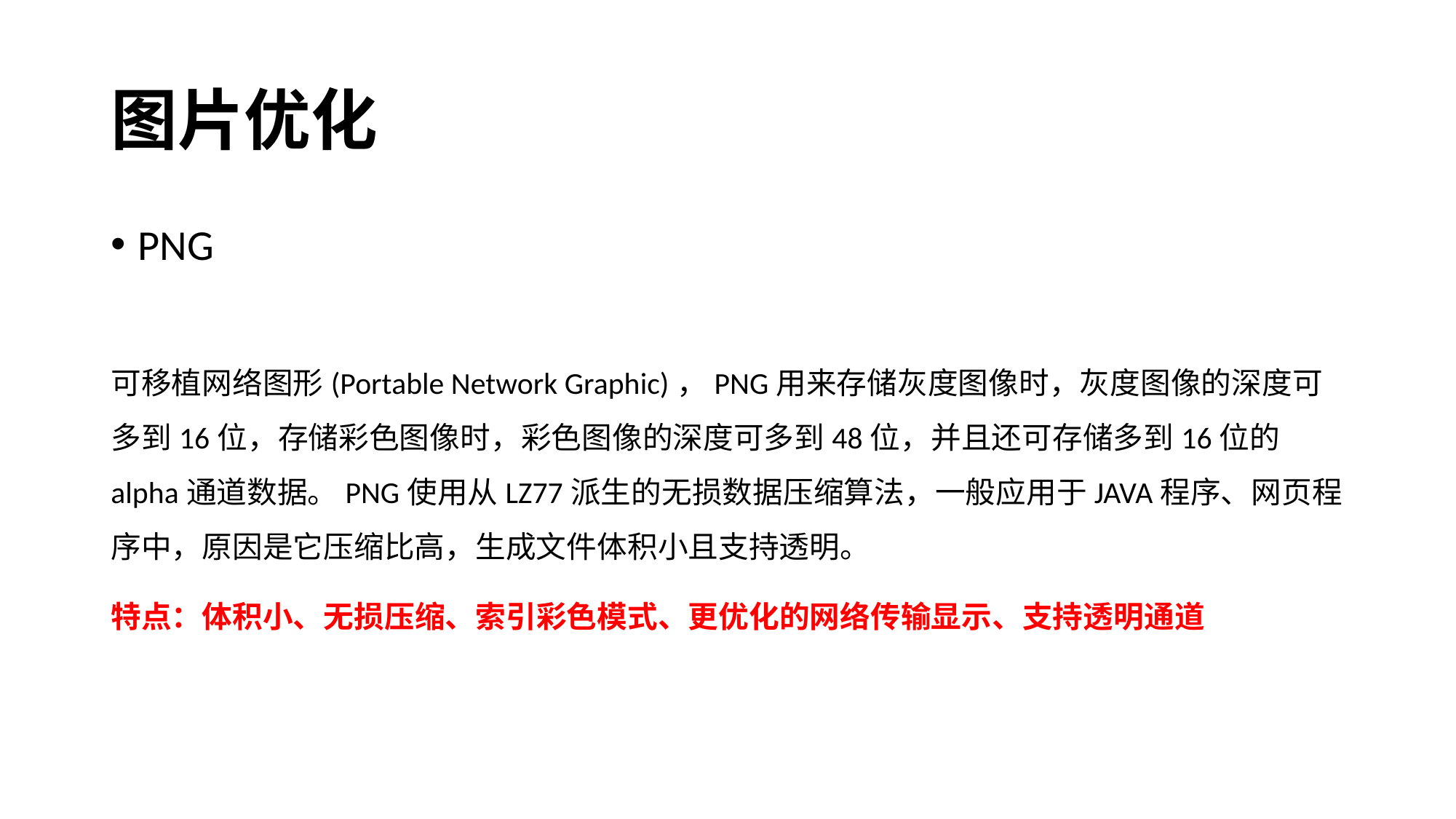

# 图片优化
PNG

可移植网络图形(Portable Network Graphic)，PNG用来存储灰度图像时，灰度图像的深度可多到16位，存储彩色图像时，彩色图像的深度可多到48位，并且还可存储多到16位的alpha通道数据。PNG使用从LZ77派生的无损数据压缩算法，一般应用于JAVA程序、网页程序中，原因是它压缩比高，生成文件体积小且支持透明。
特点：体积小、无损压缩、索引彩色模式、更优化的网络传输显示、支持透明通道